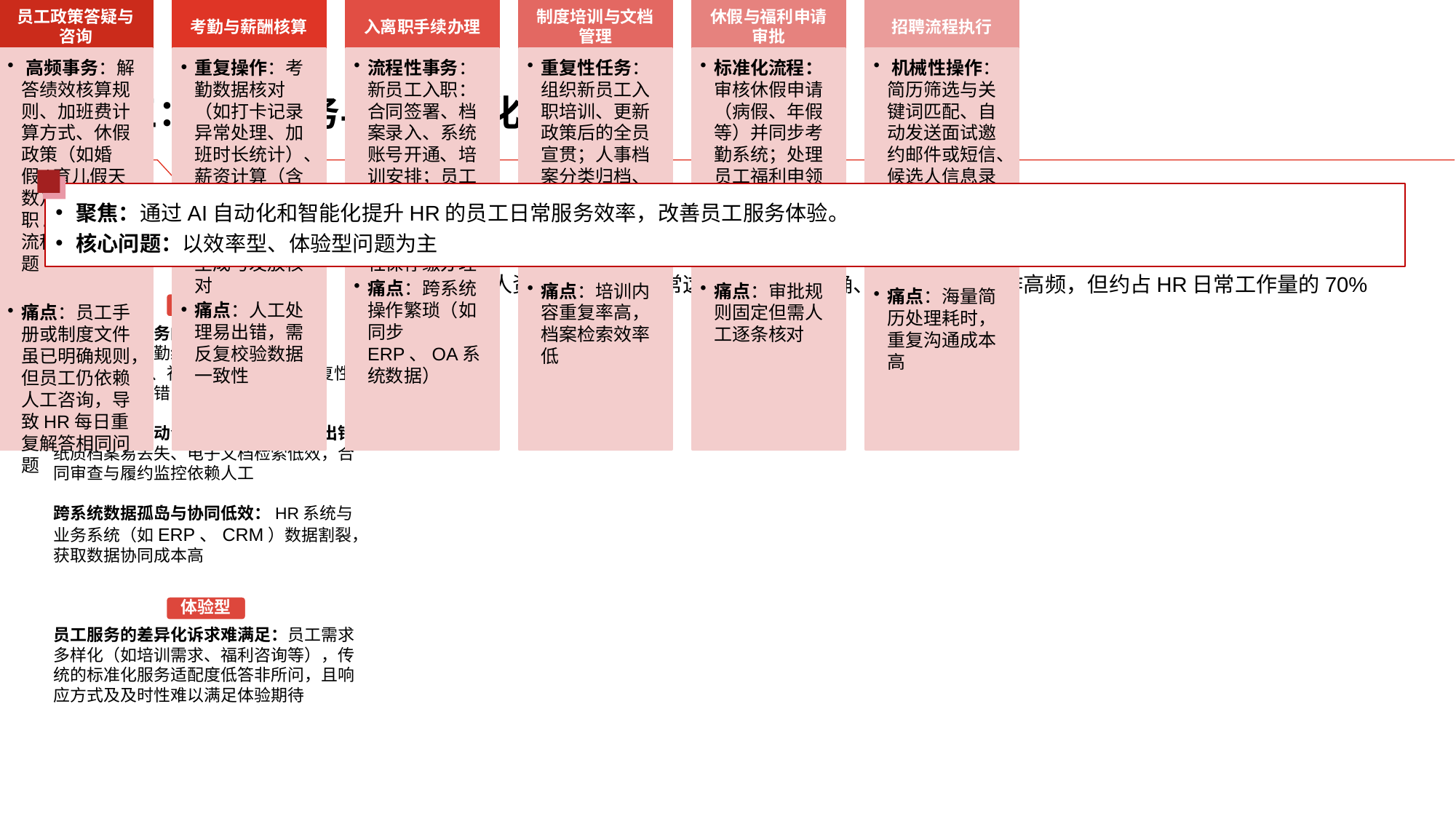

# 赛道三：员工服务与体验优化

聚焦：通过AI自动化和智能化提升HR的员工日常服务效率，改善员工服务体验。
核心问题：以效率型、体验型问题为主
以重复性人资事务为例：通常这类工作规则明确、流程固定、操作高频，但约占HR日常工作量的70%

效率型
员工政策答疑与咨询
​高频事务：解答绩效核算规则、加班费计算方式、休假政策（如婚假/育儿假天数）、入职/离职手续流程等基础问题

痛点：员工手册或制度文件虽已明确规则，但员工仍依赖人工咨询，导致HR每日重复解答相同问题
考勤与薪酬核算
重复操作：考勤数据核对（如打卡记录异常处理、加班时长统计）、薪资计算（含社保公积金代缴、个税核算）、薪酬单生成与发放核对
痛点：人工处理易出错，需反复校验数据一致性
入离职手续办理
流程性事务：新员工入职：合同签署、档案录入、系统账号开通、培训安排；员工离职：离职申请审批、工作交接清单生成、社保停缴办理
痛点：跨系统操作繁琐（如同步ERP、OA系统数据）
制度培训与文档管理
重复性任务：组织新员工入职培训、更新政策后的全员宣贯；人事档案分类归档、电子文档版本更新与权限管理

痛点：培训内容重复率高，档案检索效率低
休假与福利申请审批
标准化流程：审核休假申请（病假、年假等）并同步考勤系统；处理员工福利申领（如体检报销、节日礼品发放）

痛点：审批规则固定但需人工逐条核对
招聘流程执行
​​​机械性操作：简历筛选与关键词匹配、自动发送面试邀约邮件或短信、候选人信息录入人才库

痛点：海量简历处理耗时，重复沟通成本高
重复性人资事务的耗时、低价值：
日常事务如考勤统计、薪酬核算、入职/离职流程、社保公积金申报等重复性工作耗时且易错

人事档案与劳动合同管理效率低、易出错：纸质档案易丢失、电子文档检索低效，合同审查与履约监控依赖人工

跨系统数据孤岛与协同低效：HR系统与业务系统（如ERP、CRM）数据割裂，获取数据协同成本高

员工服务的差异化诉求难满足：员工需求多样化（如培训需求、福利咨询等），传统的标准化服务适配度低答非所问，且响应方式及及时性难以满足体验期待

体验型